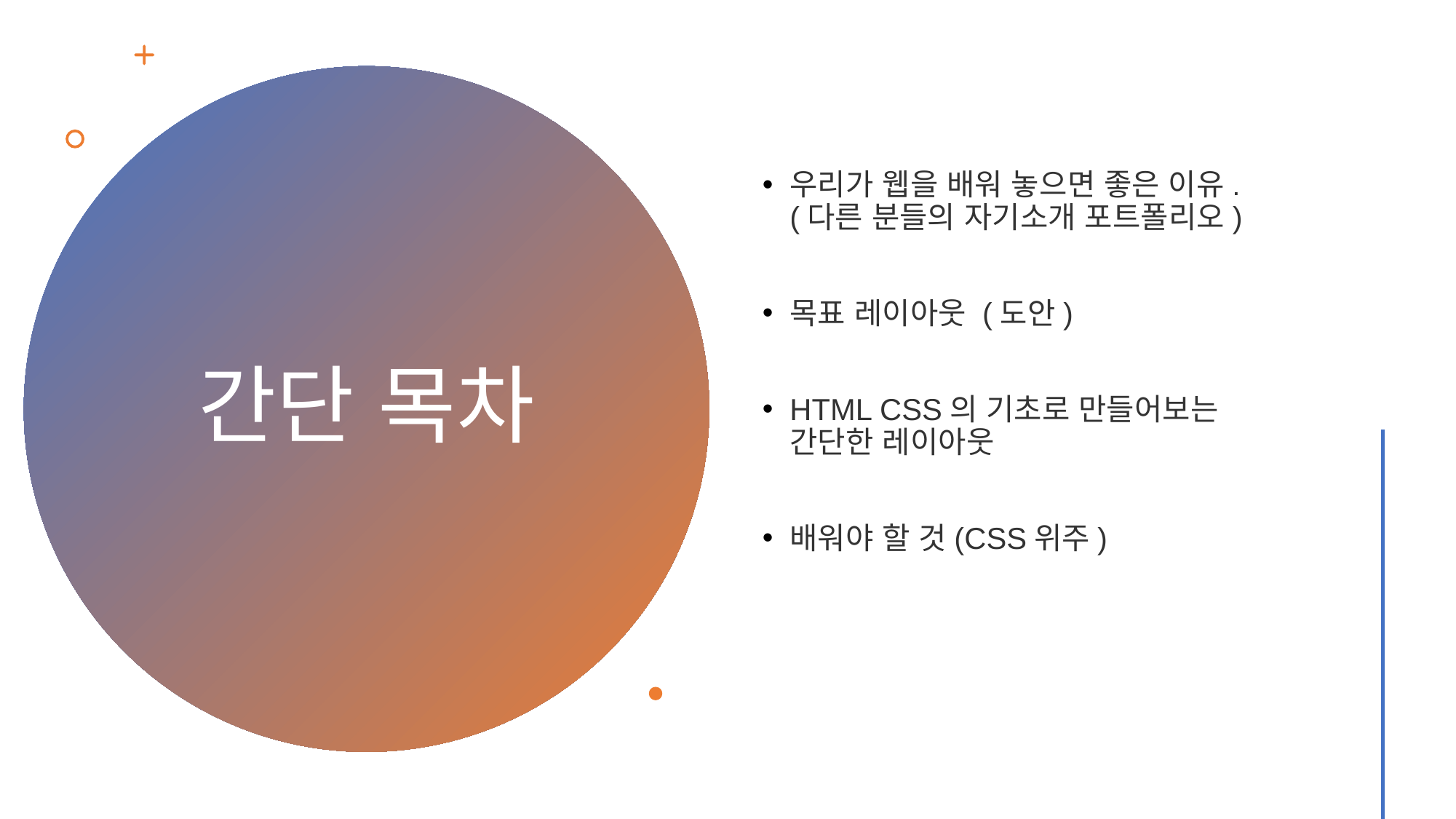

우리가 웹을 배워 놓으면 좋은 이유.
(다른 분들의 자기소개 포트폴리오)

목표 레이아웃 (도안)

HTML CSS의 기초로 만들어보는 간단한 레이아웃

배워야 할 것(CSS위주)

# 간단 목차